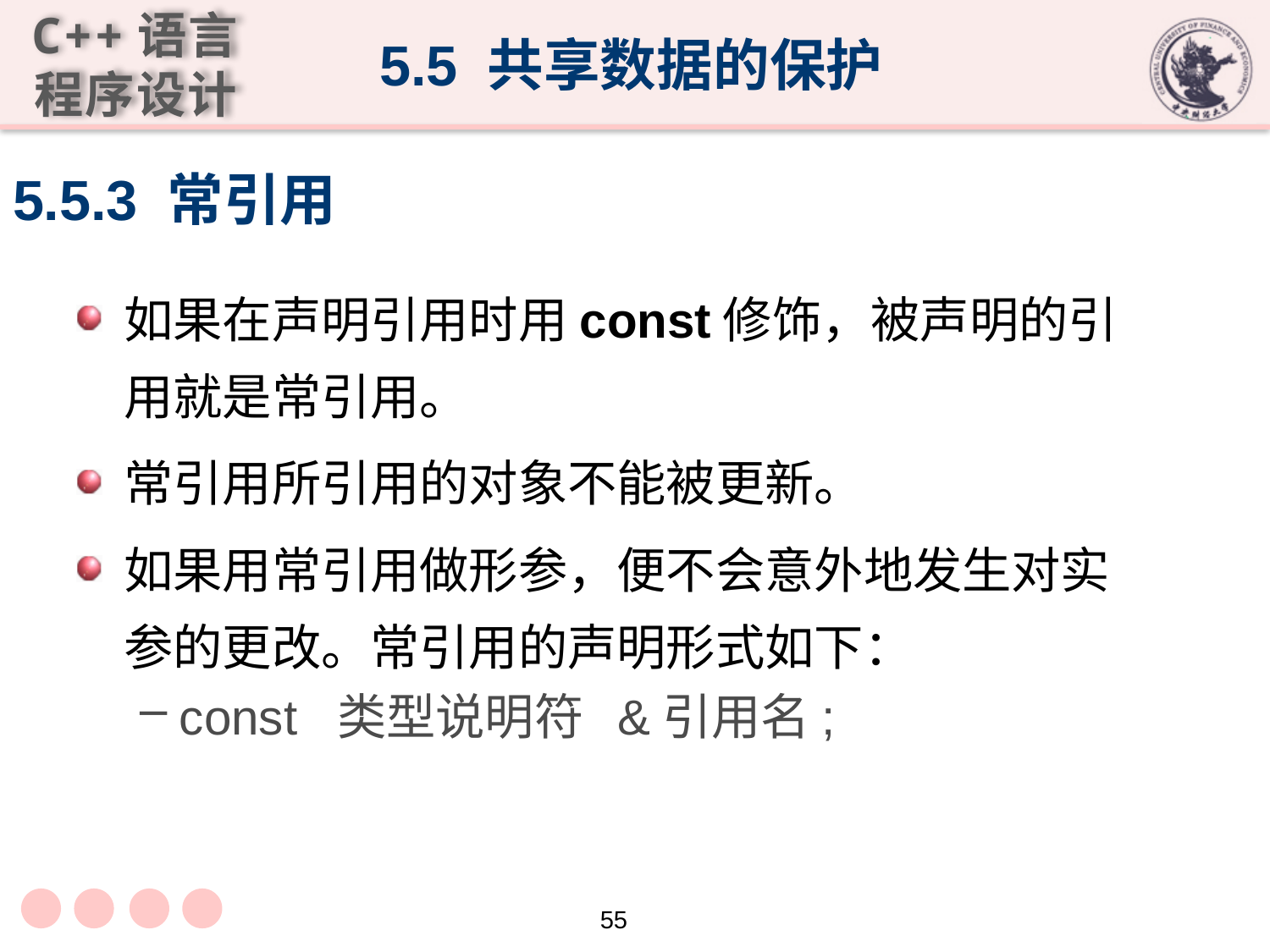

5.5 共享数据的保护
# 5.5.3 常引用
如果在声明引用时用const修饰，被声明的引用就是常引用。
常引用所引用的对象不能被更新。
如果用常引用做形参，便不会意外地发生对实参的更改。常引用的声明形式如下：
const  类型说明符  &引用名;
55